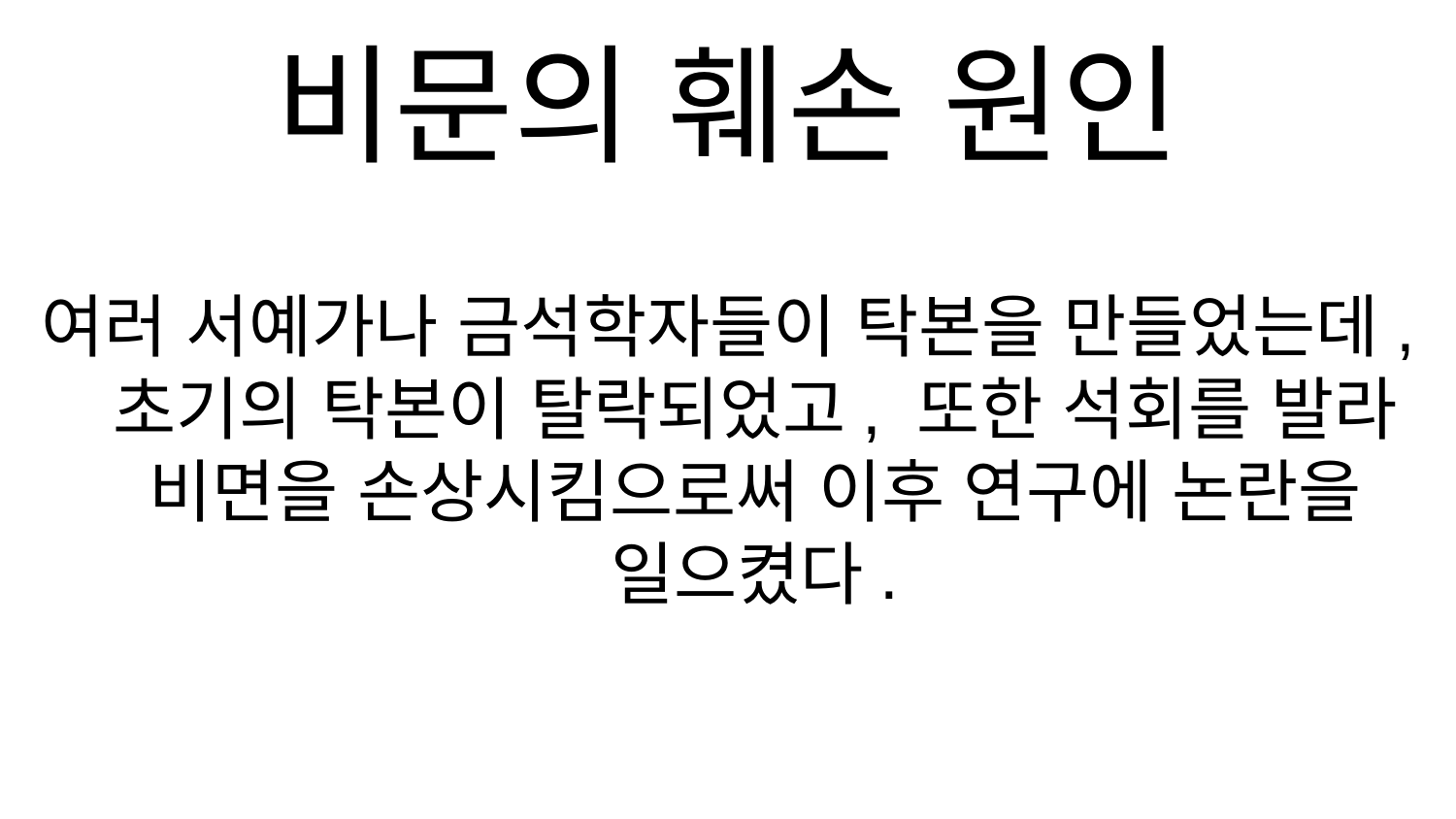

# 비문의 훼손 원인
여러 서예가나 금석학자들이 탁본을 만들었는데, 초기의 탁본이 탈락되었고, 또한 석회를 발라 비면을 손상시킴으로써 이후 연구에 논란을 일으켰다.